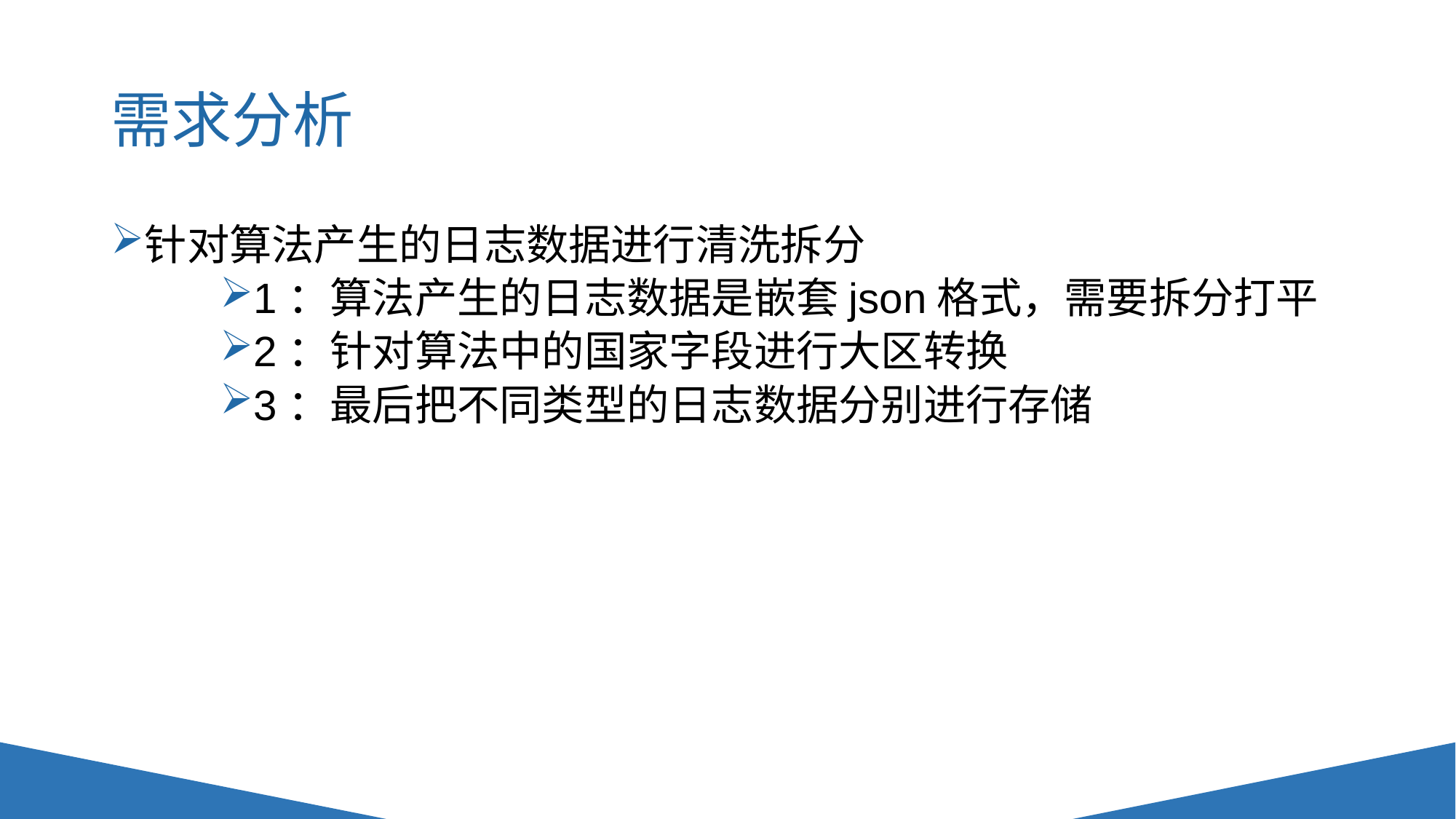

# 需求分析
针对算法产生的日志数据进行清洗拆分
1：算法产生的日志数据是嵌套json格式，需要拆分打平
2：针对算法中的国家字段进行大区转换
3：最后把不同类型的日志数据分别进行存储